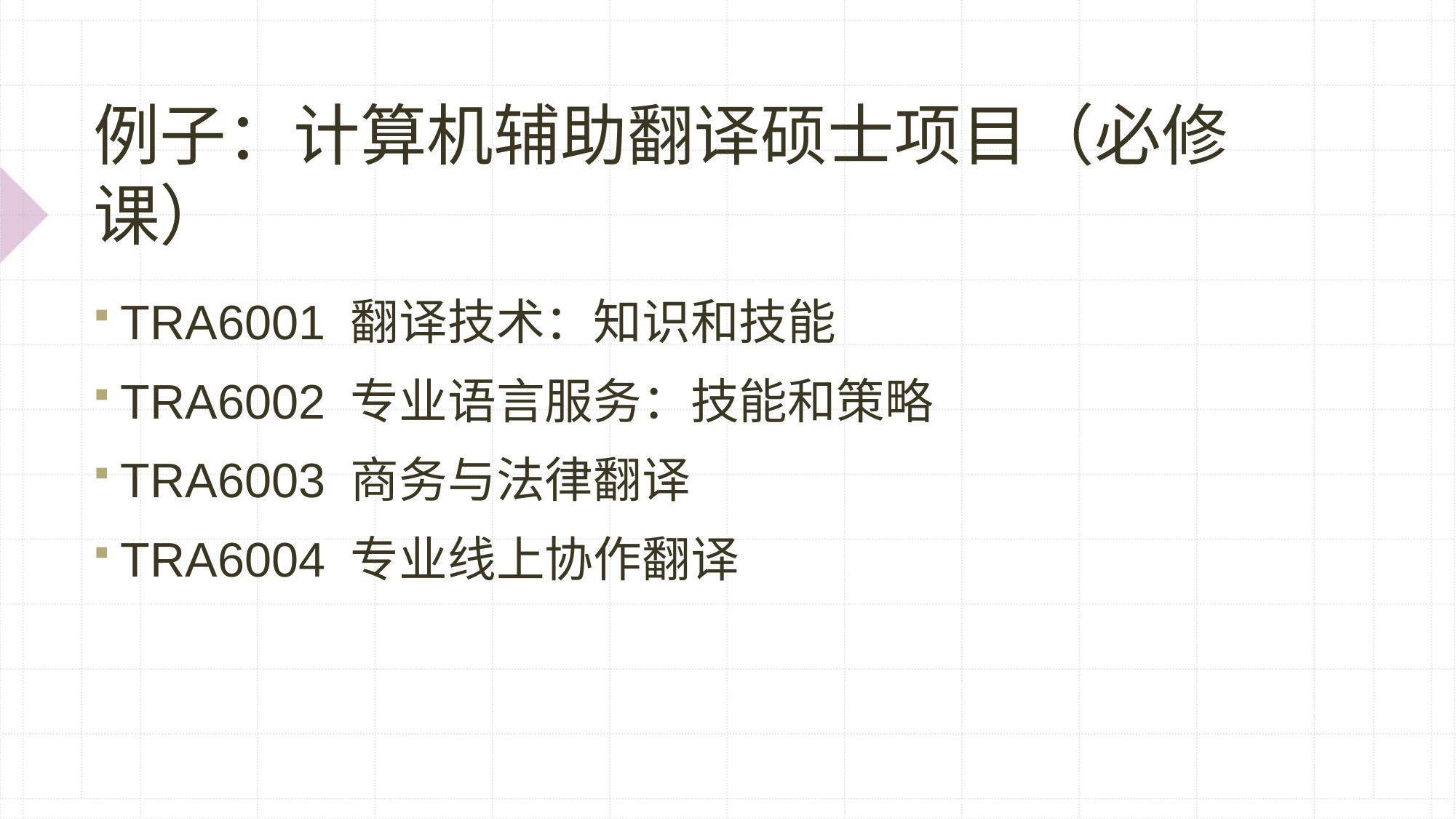

# 例子：计算机辅助翻译硕士项目（必修课）
TRA6001 翻译技术：知识和技能
TRA6002 专业语言服务：技能和策略
TRA6003 商务与法律翻译
TRA6004 专业线上协作翻译